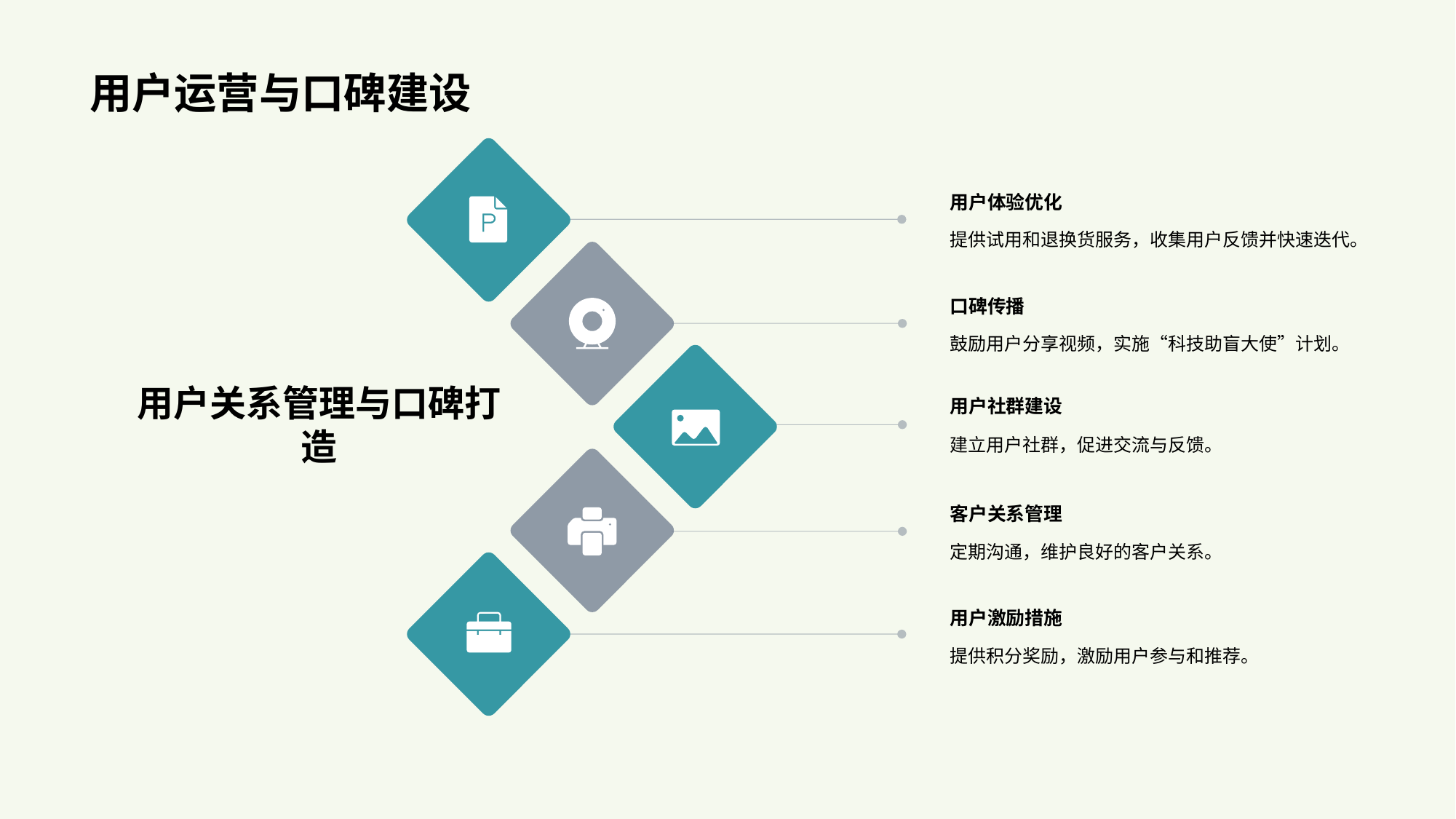

# 用户运营与口碑建设

用户体验优化

提供试用和退换货服务，收集用户反馈并快速迭代。

口碑传播

鼓励用户分享视频，实施“科技助盲大使”计划。

用户社群建设

建立用户社群，促进交流与反馈。
用户关系管理与口碑打造

客户关系管理

定期沟通，维护良好的客户关系。

用户激励措施

提供积分奖励，激励用户参与和推荐。